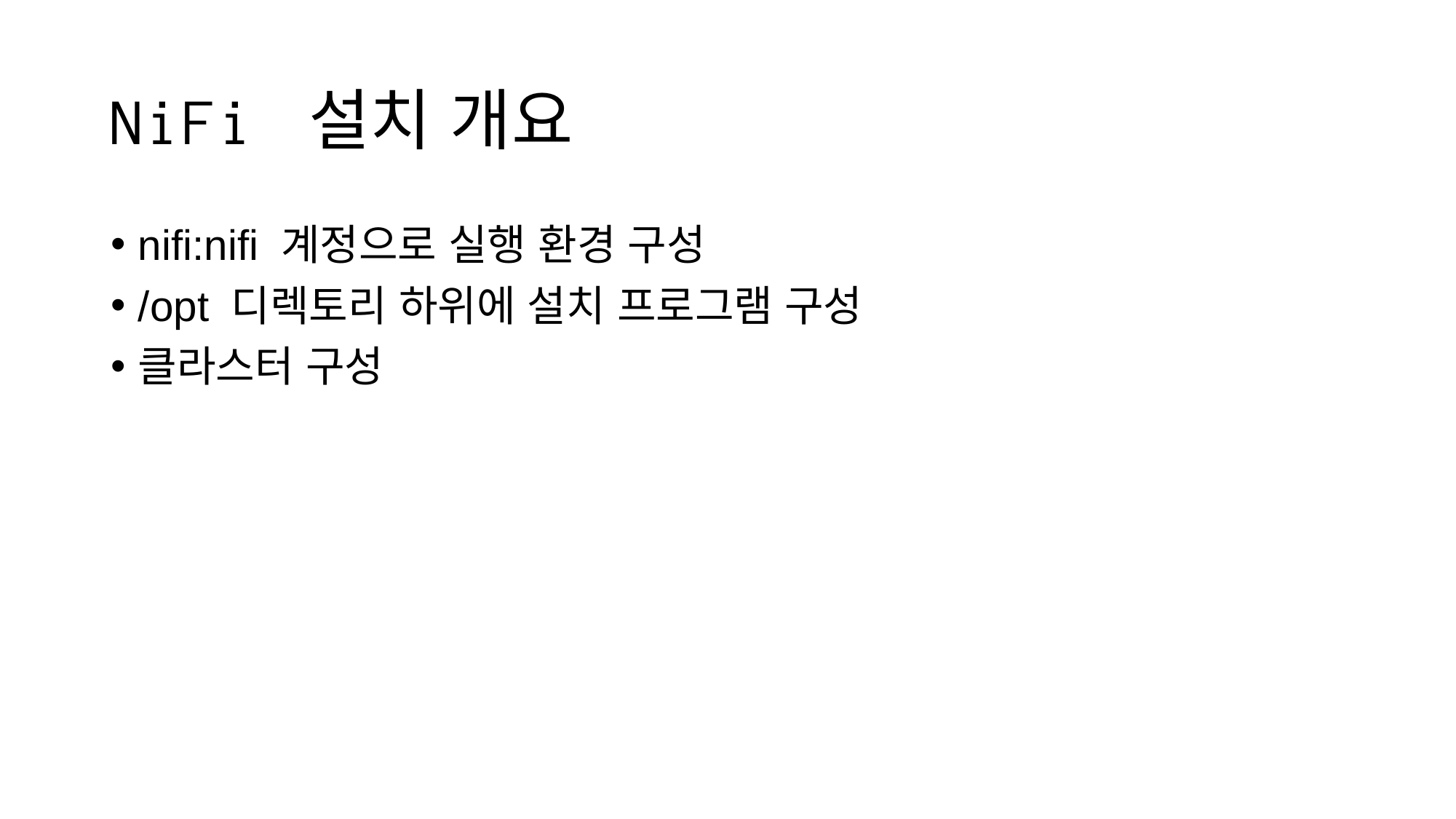

# NiFi 설치 개요
nifi:nifi 계정으로 실행 환경 구성
/opt 디렉토리 하위에 설치 프로그램 구성
클라스터 구성